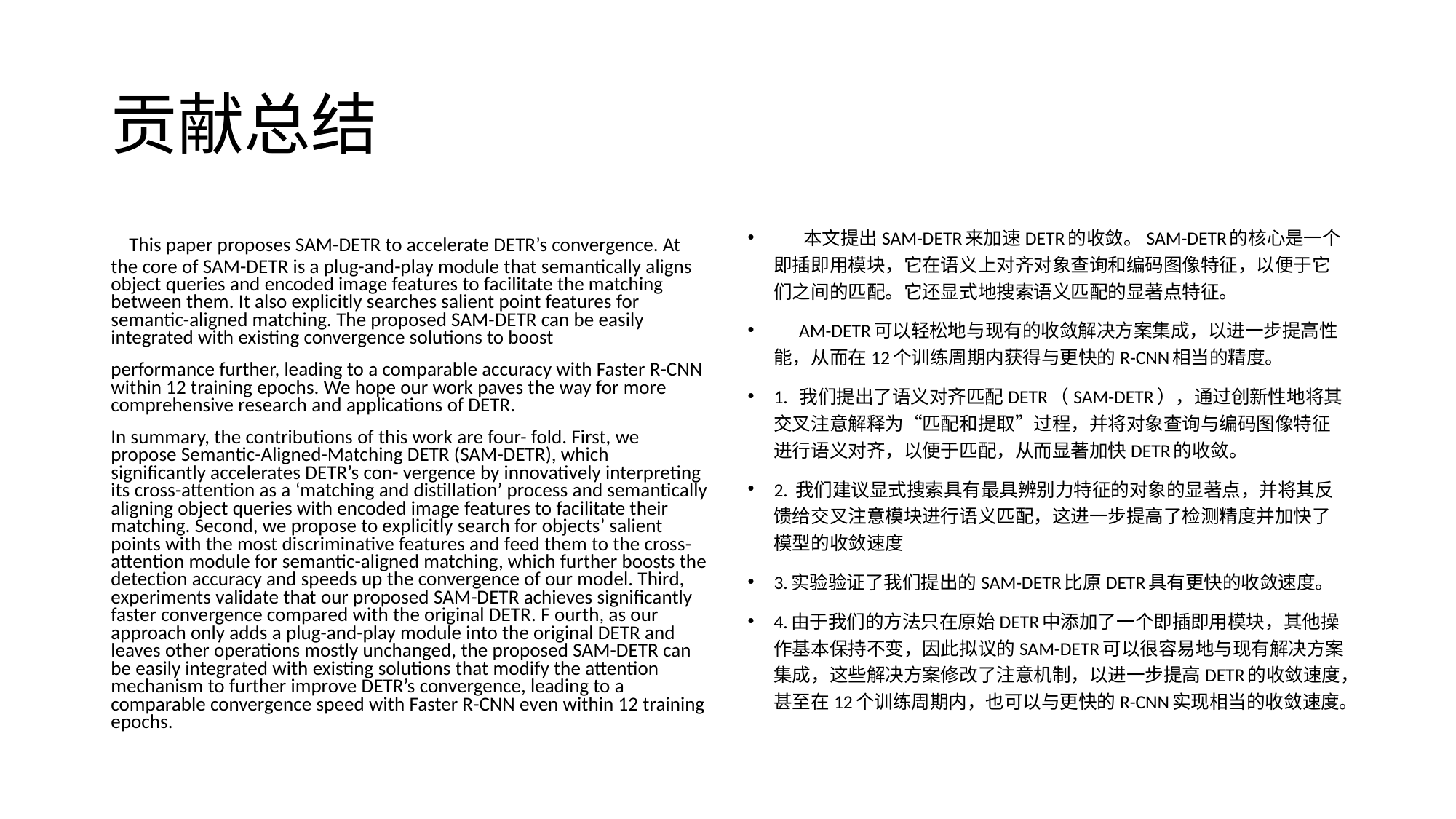

# 贡献总结
   This paper proposes SAM-DETR to accelerate DETR’s convergence. At the core of SAM-DETR is a plug-and-play module that semantically aligns object queries and encoded image features to facilitate the matching between them. It also explicitly searches salient point features for semantic-aligned matching. The proposed SAM-DETR can be easily integrated with existing convergence solutions to boost
performance further, leading to a comparable accuracy with Faster R-CNN within 12 training epochs. We hope our work paves the way for more comprehensive research and applications of DETR.
In summary, the contributions of this work are four- fold. First, we propose Semantic-Aligned-Matching DETR (SAM-DETR), which significantly accelerates DETR’s con- vergence by innovatively interpreting its cross-attention as a ‘matching and distillation’ process and semantically aligning object queries with encoded image features to facilitate their matching. Second, we propose to explicitly search for objects’ salient points with the most discriminative features and feed them to the cross-attention module for semantic-aligned matching, which further boosts the detection accuracy and speeds up the convergence of our model. Third, experiments validate that our proposed SAM-DETR achieves significantly faster convergence compared with the original DETR. F ourth, as our approach only adds a plug-and-play module into the original DETR and leaves other operations mostly unchanged, the proposed SAM-DETR can be easily integrated with existing solutions that modify the attention mechanism to further improve DETR’s convergence, leading to a comparable convergence speed with Faster R-CNN even within 12 training epochs.
      本文提出SAM-DETR来加速DETR的收敛。SAM-DETR的核心是一个即插即用模块，它在语义上对齐对象查询和编码图像特征，以便于它们之间的匹配。它还显式地搜索语义匹配的显著点特征。
      AM-DETR可以轻松地与现有的收敛解决方案集成，以进一步提高性能，从而在12个训练周期内获得与更快的R-CNN相当的精度。
1.  我们提出了语义对齐匹配DETR（SAM-DETR），通过创新性地将其交叉注意解释为“匹配和提取”过程，并将对象查询与编码图像特征进行语义对齐，以便于匹配，从而显著加快DETR的收敛。
2. 我们建议显式搜索具有最具辨别力特征的对象的显著点，并将其反馈给交叉注意模块进行语义匹配，这进一步提高了检测精度并加快了模型的收敛速度
3.实验验证了我们提出的SAM-DETR比原DETR具有更快的收敛速度。
4.由于我们的方法只在原始DETR中添加了一个即插即用模块，其他操作基本保持不变，因此拟议的SAM-DETR可以很容易地与现有解决方案集成，这些解决方案修改了注意机制，以进一步提高DETR的收敛速度，甚至在12个训练周期内，也可以与更快的R-CNN实现相当的收敛速度。